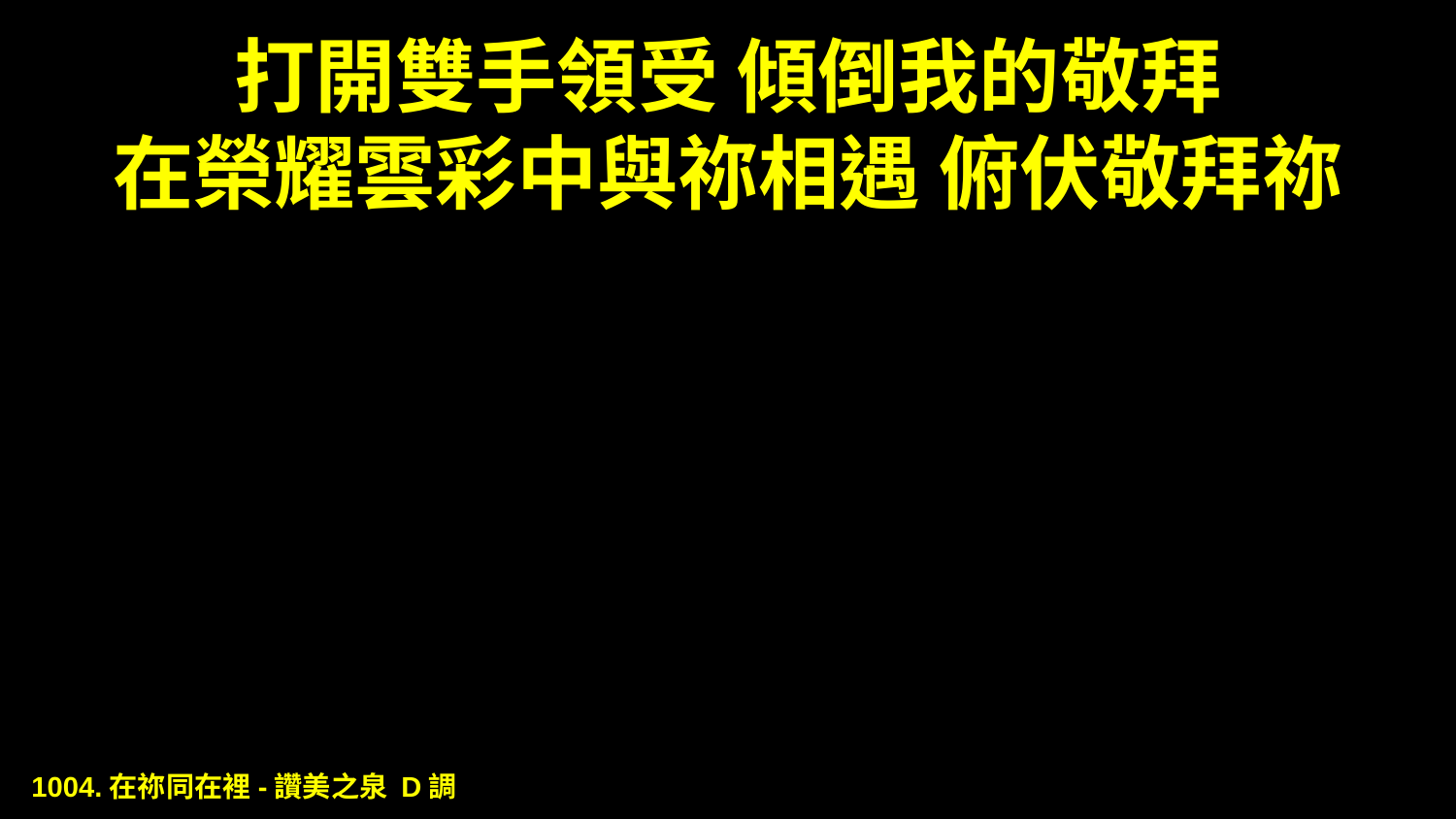

# 打開雙手領受 傾倒我的敬拜 在榮耀雲彩中與祢相遇 俯伏敬拜祢
1004.在祢同在裡-讚美之泉 D調